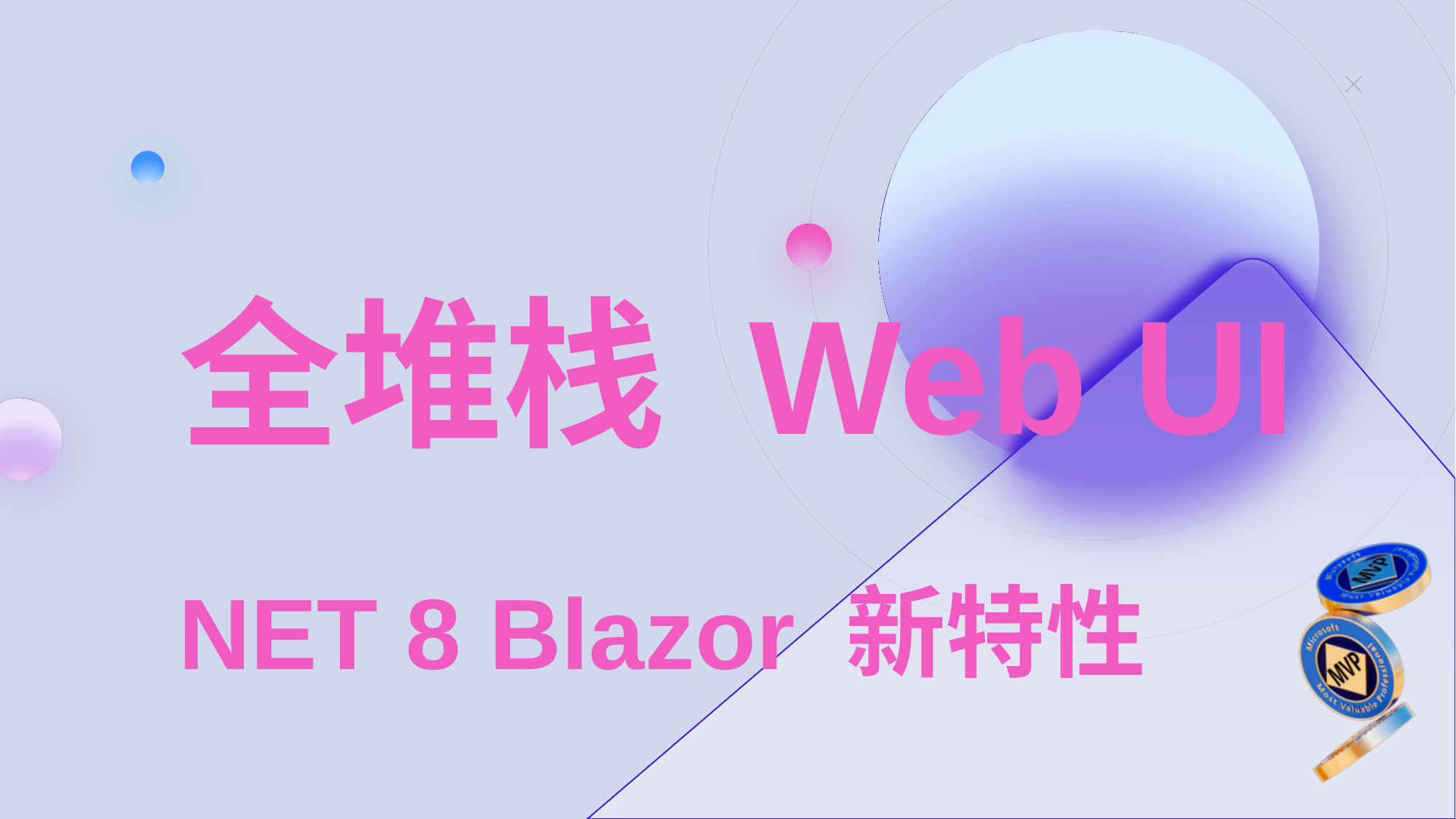

# 全堆栈 Web UI NET 8 Blazor 新特性